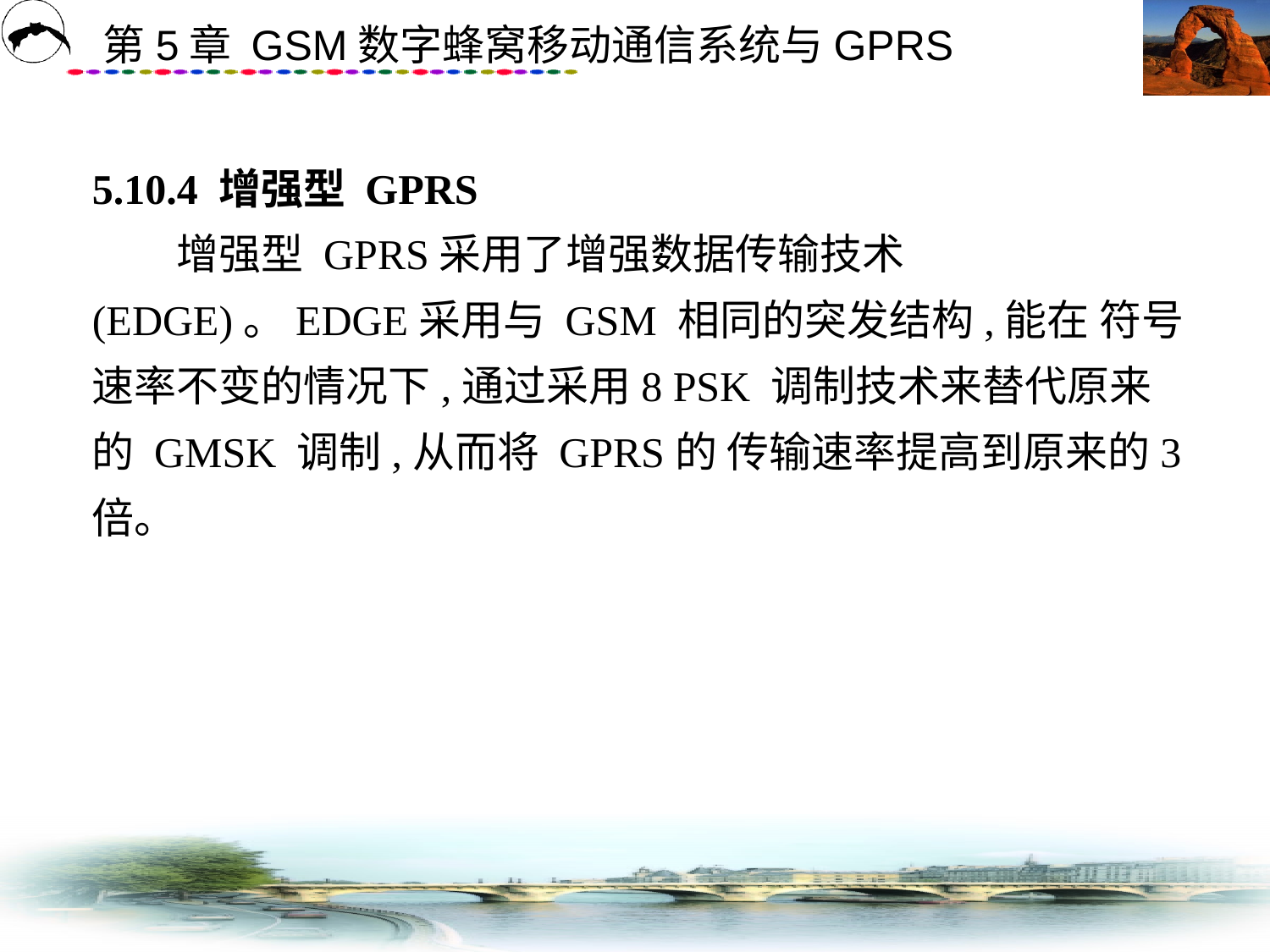

# 5.10.4 增强型 GPRS 　　增强型 GPRS采用了增强数据传输技术(EDGE)。EDGE采用与 GSM 相同的突发结构,能在 符号速率不变的情况下,通过采用8 PSK 调制技术来替代原来的 GMSK 调制,从而将 GPRS的 传输速率提高到原来的3倍。